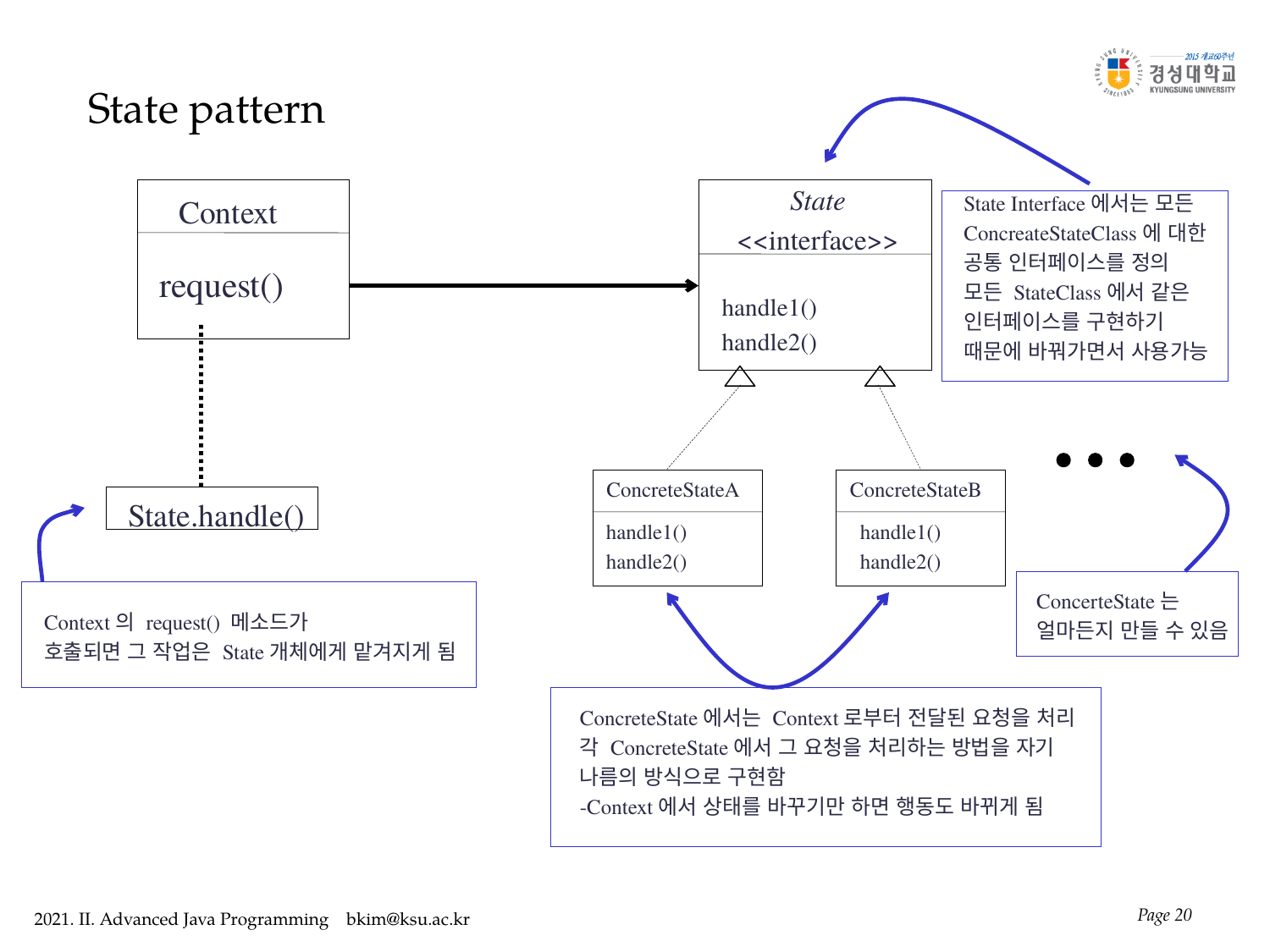

# State pattern

State
<<interface>>

State Interface에서는 모든
ConcreateStateClass에 대한
공통 인터페이스를 정의
모든 StateClass에서 같은
인터페이스를 구현하기
때문에 바꿔가면서 사용가능
Context

request()

handle1()
handle2()

ConcreteStateA

ConcreteStateB

State.handle()

handle1()
handle2()

handle1()
handle2()

ConcerteState는
얼마든지 만들 수 있음

Context의 request() 메소드가
호출되면 그 작업은 State개체에게 맡겨지게 됨

ConcreteState에서는 Context로부터 전달된 요청을 처리
각 ConcreteState에서 그 요청을 처리하는 방법을 자기
나름의 방식으로 구현함
-Context에서 상태를 바꾸기만 하면 행동도 바뀌게 됨
Page 20